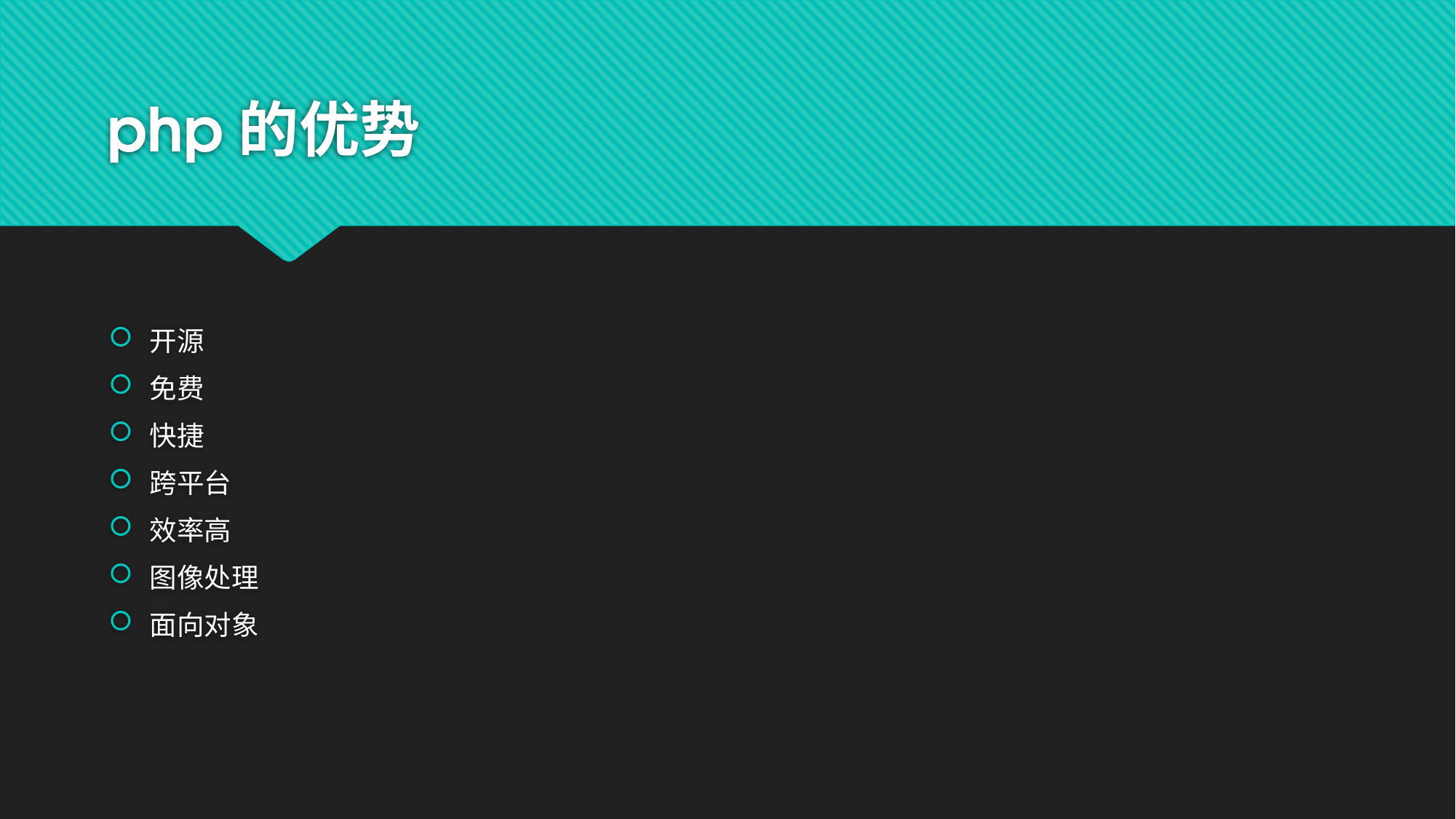

# php的优势
开源
免费
快捷
跨平台
效率高
图像处理
面向对象